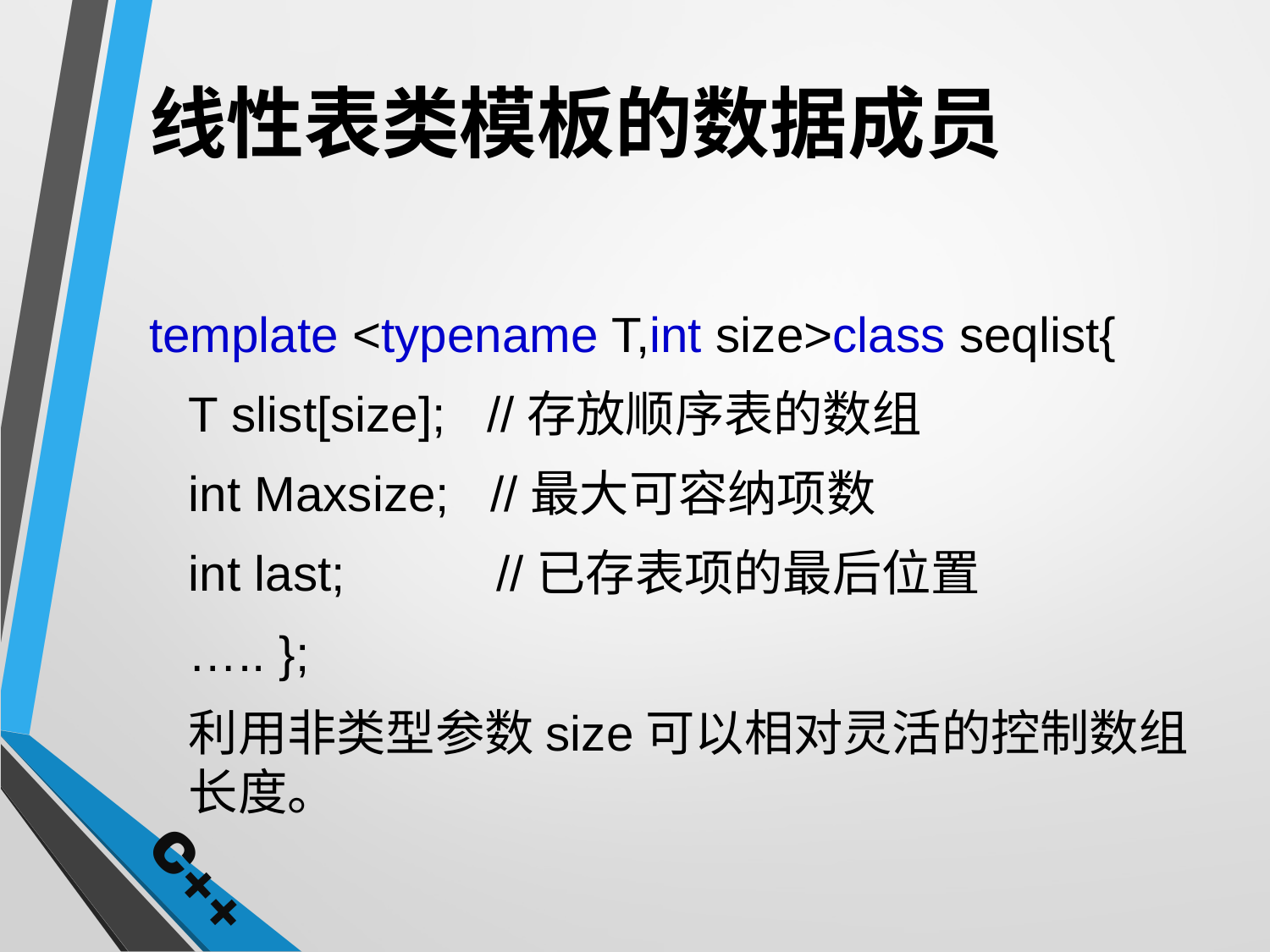

# 线性表类模板的数据成员
template <typename T,int size>class seqlist{
	T slist[size];   //存放顺序表的数组
	int Maxsize;   //最大可容纳项数
	int last;           //已存表项的最后位置
	….. };
	利用非类型参数size可以相对灵活的控制数组长度。